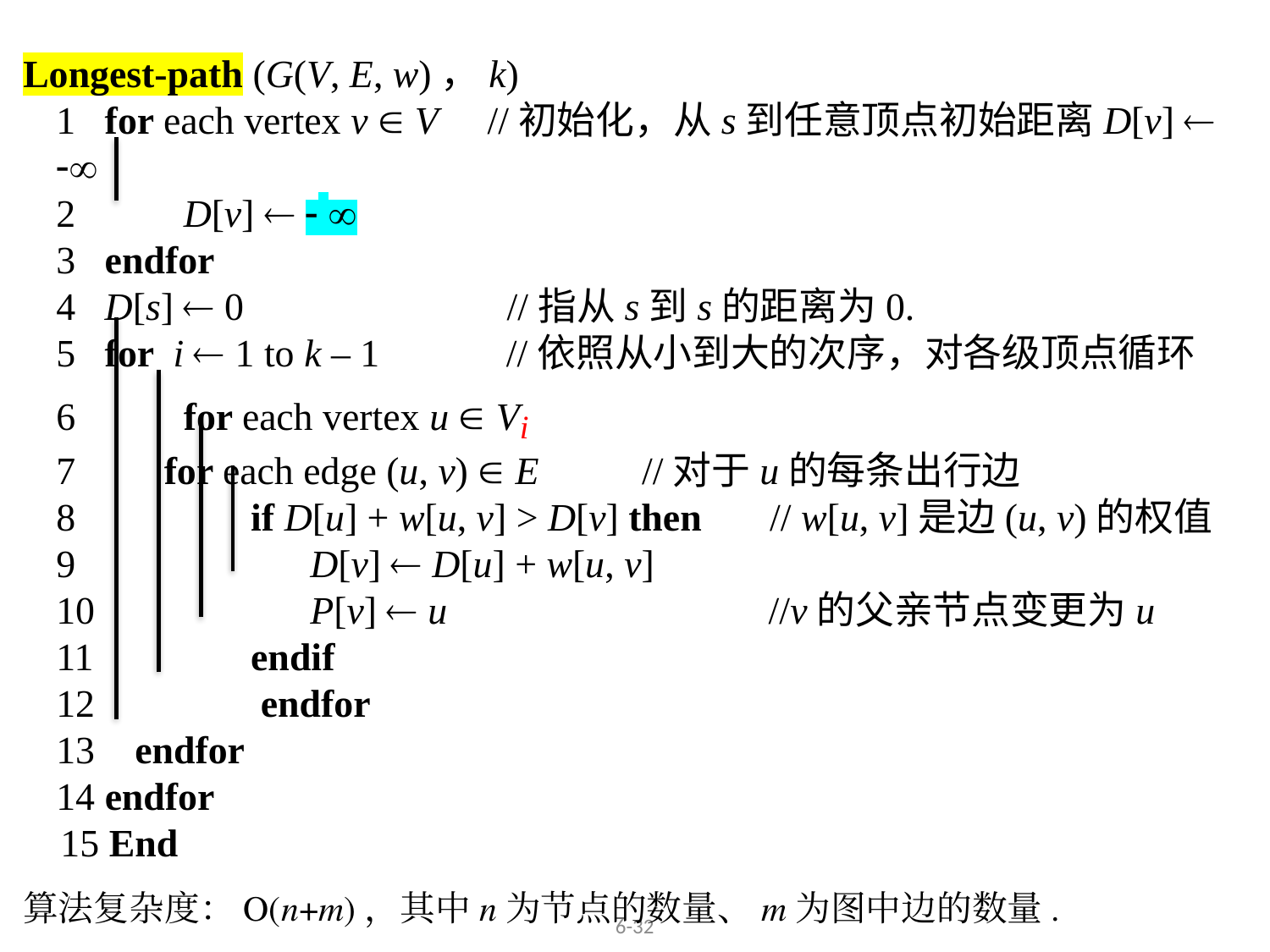

Longest-path (G(V, E, w)，k)
1   for each vertex v ∈ V     //初始化，从s到任意顶点初始距离D[v] ← −∞
2 	     D[v] ← − ∞
3   endfor
4   D[s] ← 0                           //指从s到s的距离为0.
5   for  i ← 1 to k – 1             //依照从小到大的次序，对各级顶点循环
6 	     for each vertex u ∈ Vi
7 	   for each edge (u, v) ∈ E	        //对于u的每条出行边
8 	  if D[u] + w[u, v] > D[v] then       // w[u, v]是边(u, v)的权值
9 		D[v] ← D[u] + w[u, v]
10 		P[v] ← u	                     //v的父亲节点变更为u
11 	  endif
12 	   endfor
13 	endfor
14 endfor
   15 End
算法复杂度：O(n+m)，其中n为节点的数量、m为图中边的数量.
如果能把实际问题建模为一个多级图的最长或最短路径问题，则可有效解决。
6-32